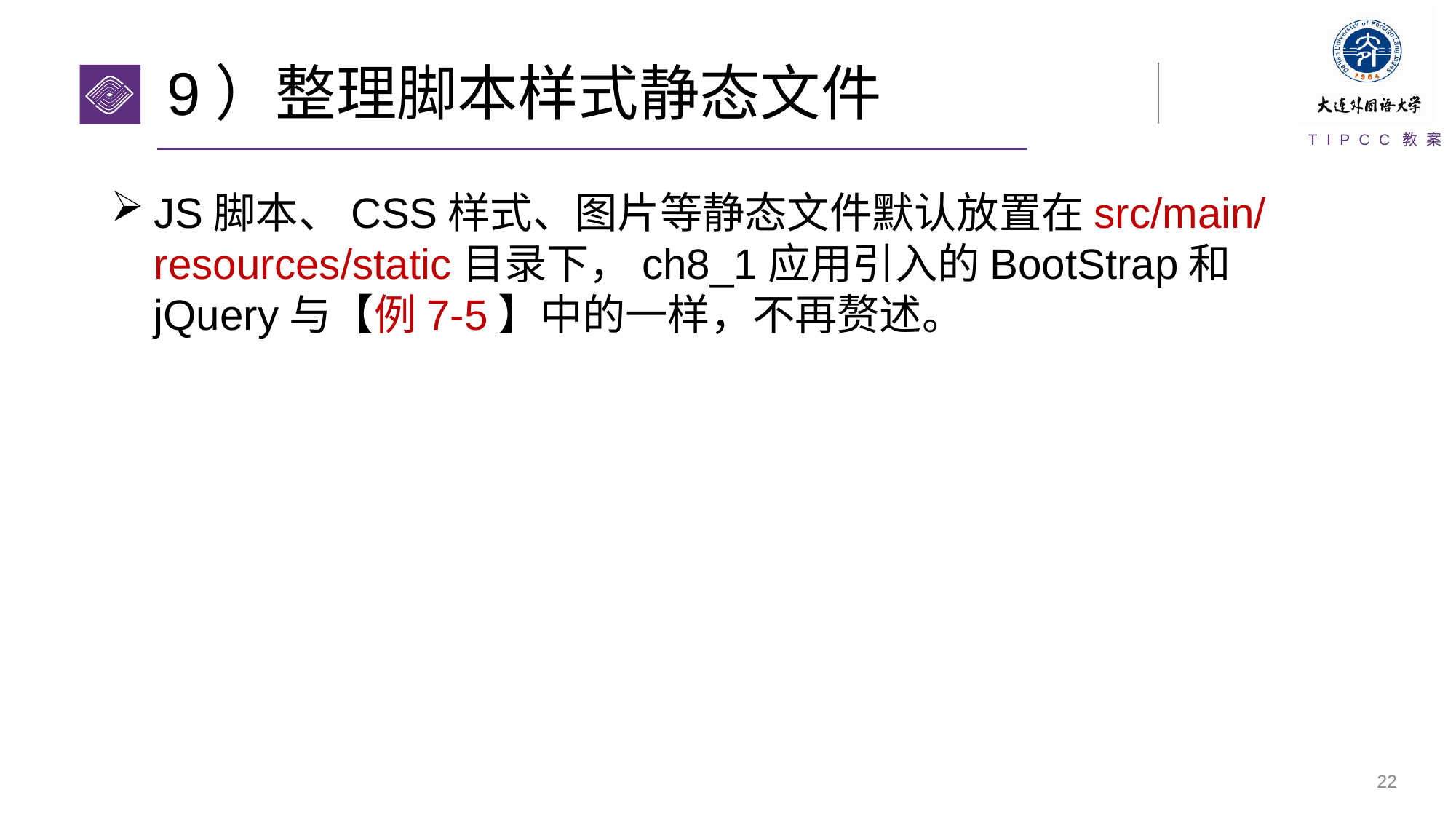

# 9）整理脚本样式静态文件
JS脚本、CSS样式、图片等静态文件默认放置在src/main/resources/static目录下，ch8_1应用引入的BootStrap和jQuery与【例7-5】中的一样，不再赘述。
22